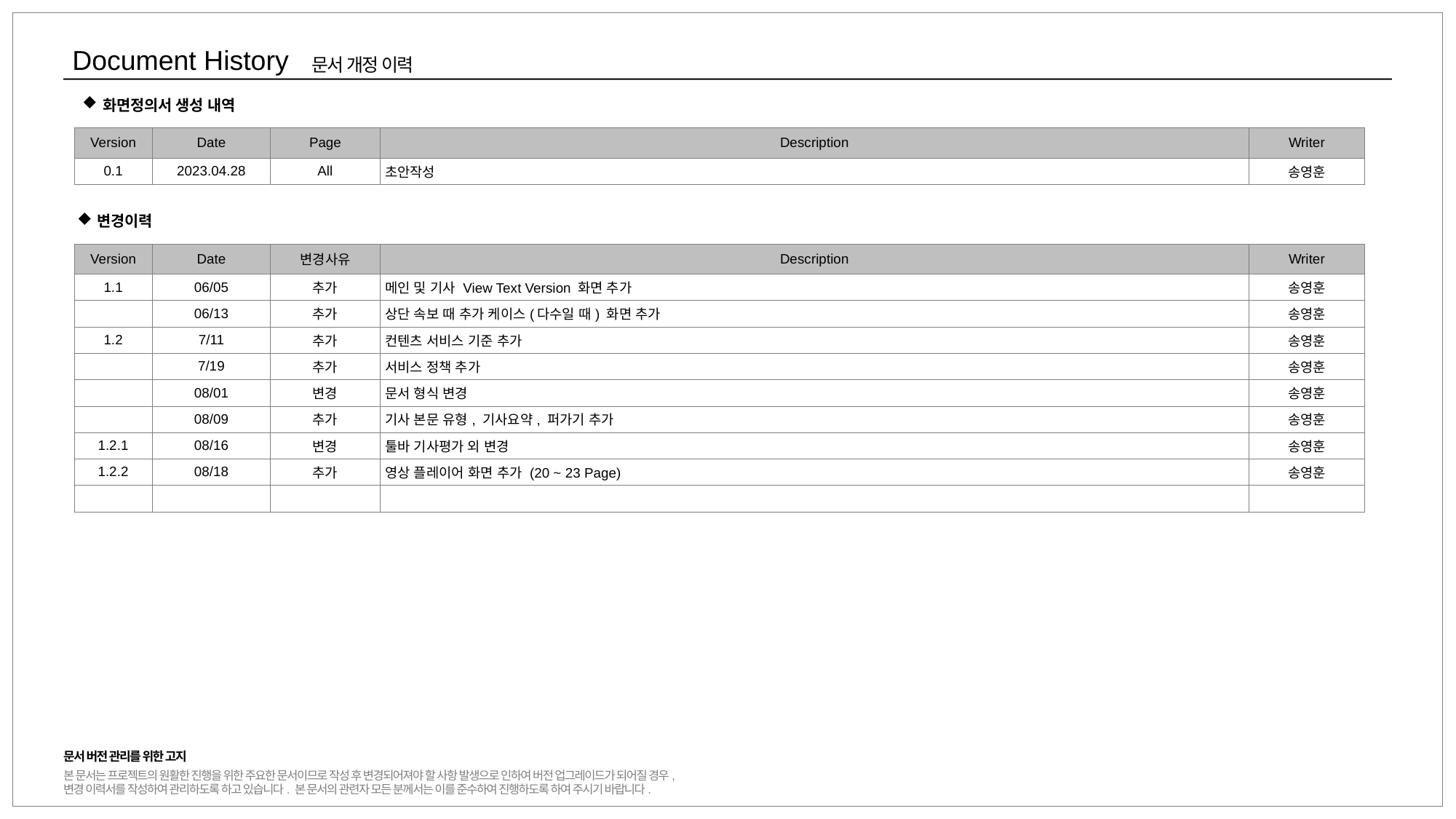

화면정의서 생성 내역
| Version | Date | Page | Description | Writer |
| --- | --- | --- | --- | --- |
| 0.1 | 2023.04.28 | All | 초안작성 | 송영훈 |
변경이력
| Version | Date | 변경사유 | Description | Writer |
| --- | --- | --- | --- | --- |
| 1.1 | 06/05 | 추가 | 메인 및 기사 View Text Version 화면 추가 | 송영훈 |
|  | 06/13 | 추가 | 상단 속보 때 추가 케이스(다수일 때) 화면 추가 | 송영훈 |
| 1.2 | 7/11 | 추가 | 컨텐츠 서비스 기준 추가 | 송영훈 |
|  | 7/19 | 추가 | 서비스 정책 추가 | 송영훈 |
|  | 08/01 | 변경 | 문서 형식 변경 | 송영훈 |
|  | 08/09 | 추가 | 기사 본문 유형, 기사요약, 퍼가기 추가 | 송영훈 |
| 1.2.1 | 08/16 | 변경 | 툴바 기사평가 외 변경 | 송영훈 |
| 1.2.2 | 08/18 | 추가 | 영상 플레이어 화면 추가 (20 ~ 23 Page) | 송영훈 |
|  |  |  |  |  |